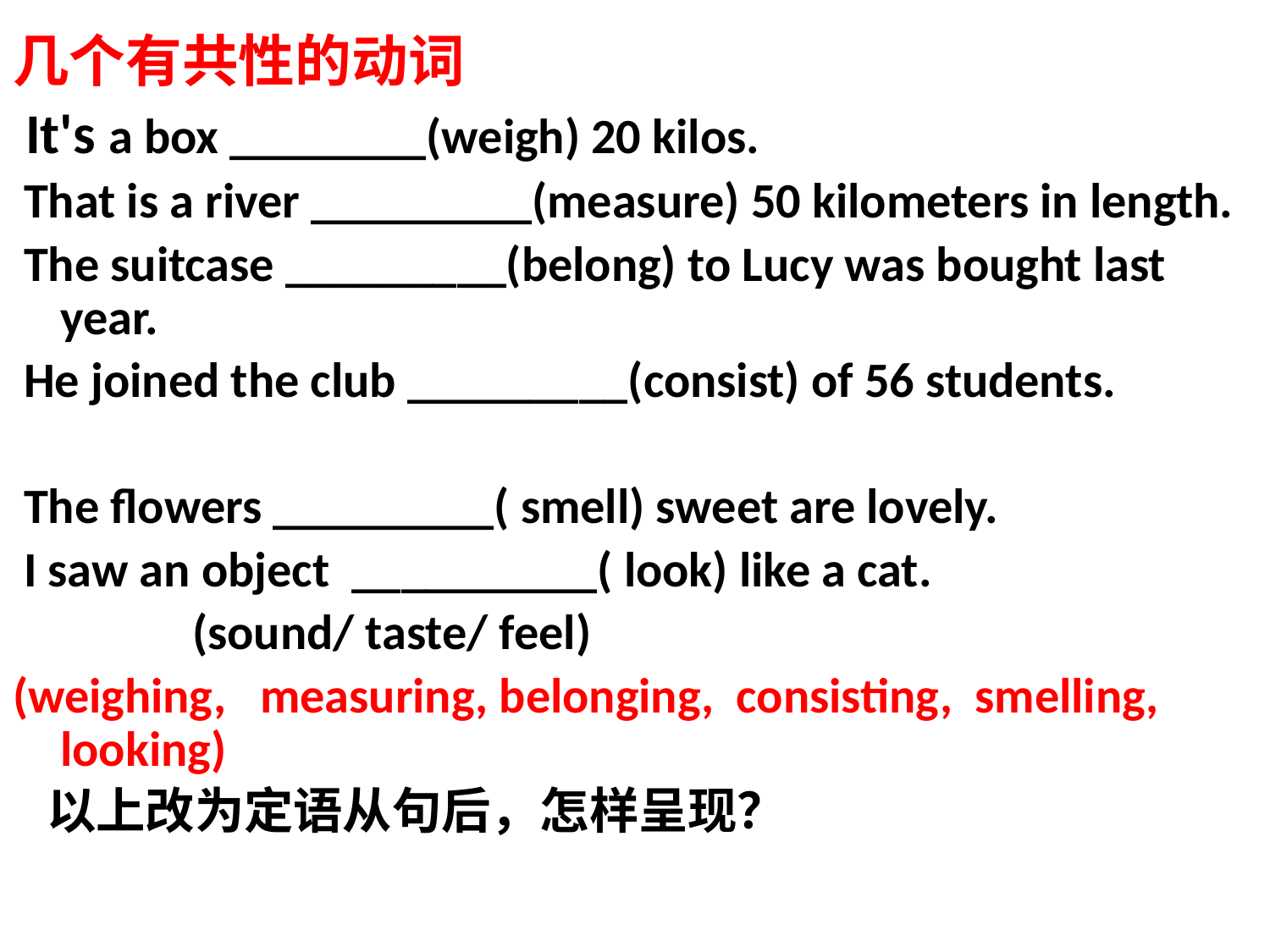

几个有共性的动词
 It's a box ________(weigh) 20 kilos.
 That is a river _________(measure) 50 kilometers in length.
 The suitcase _________(belong) to Lucy was bought last year.
 He joined the club _________(consist) of 56 students.

 The flowers _________( smell) sweet are lovely.
 I saw an object  __________( look) like a cat.
                (sound/ taste/ feel)
(weighing,   measuring, belonging,  consisting,  smelling, looking)
  以上改为定语从句后，怎样呈现？